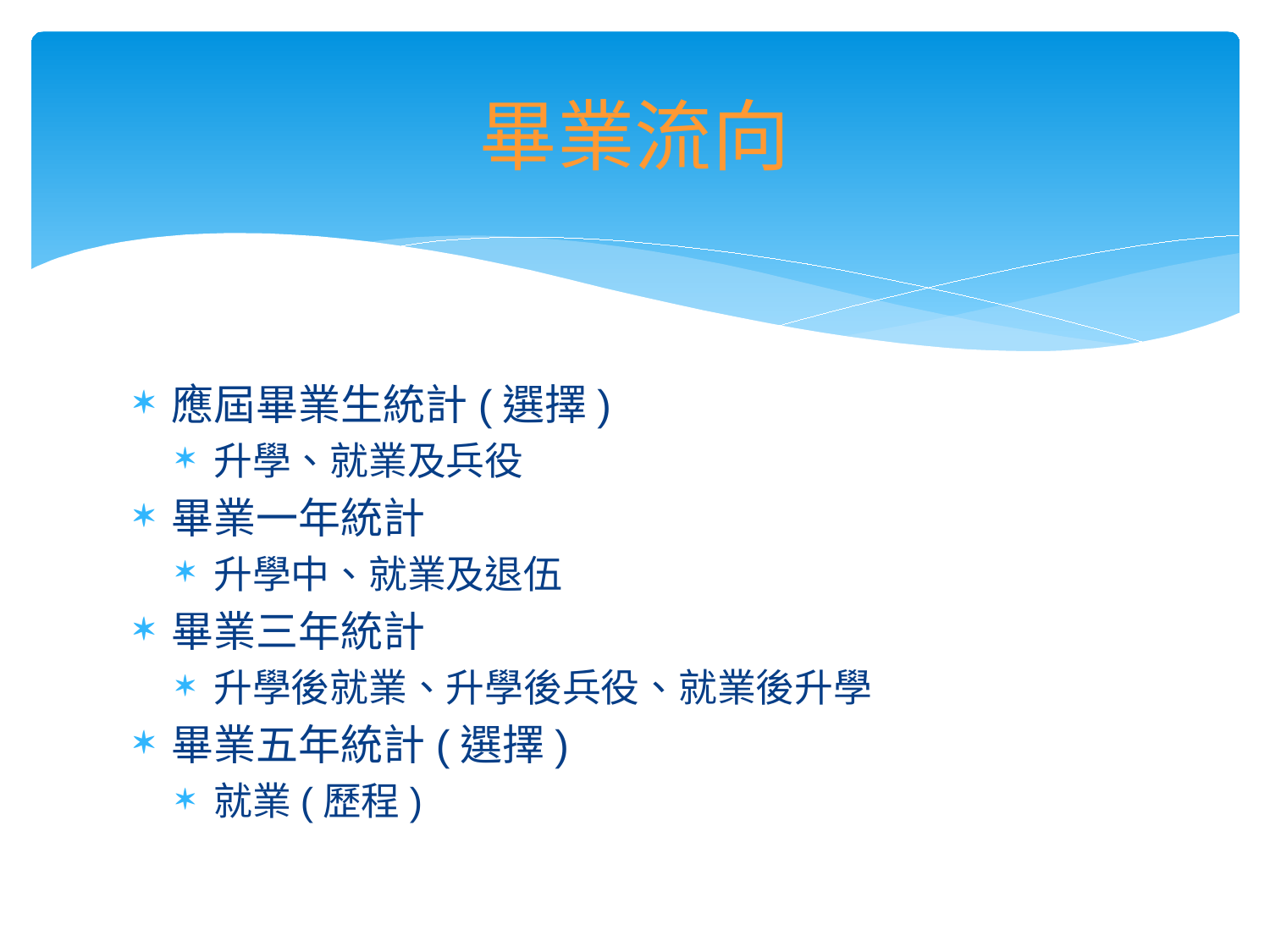

# 畢業流向
應屆畢業生統計(選擇)
升學、就業及兵役
畢業一年統計
升學中、就業及退伍
畢業三年統計
升學後就業、升學後兵役、就業後升學
畢業五年統計(選擇)
就業(歷程)